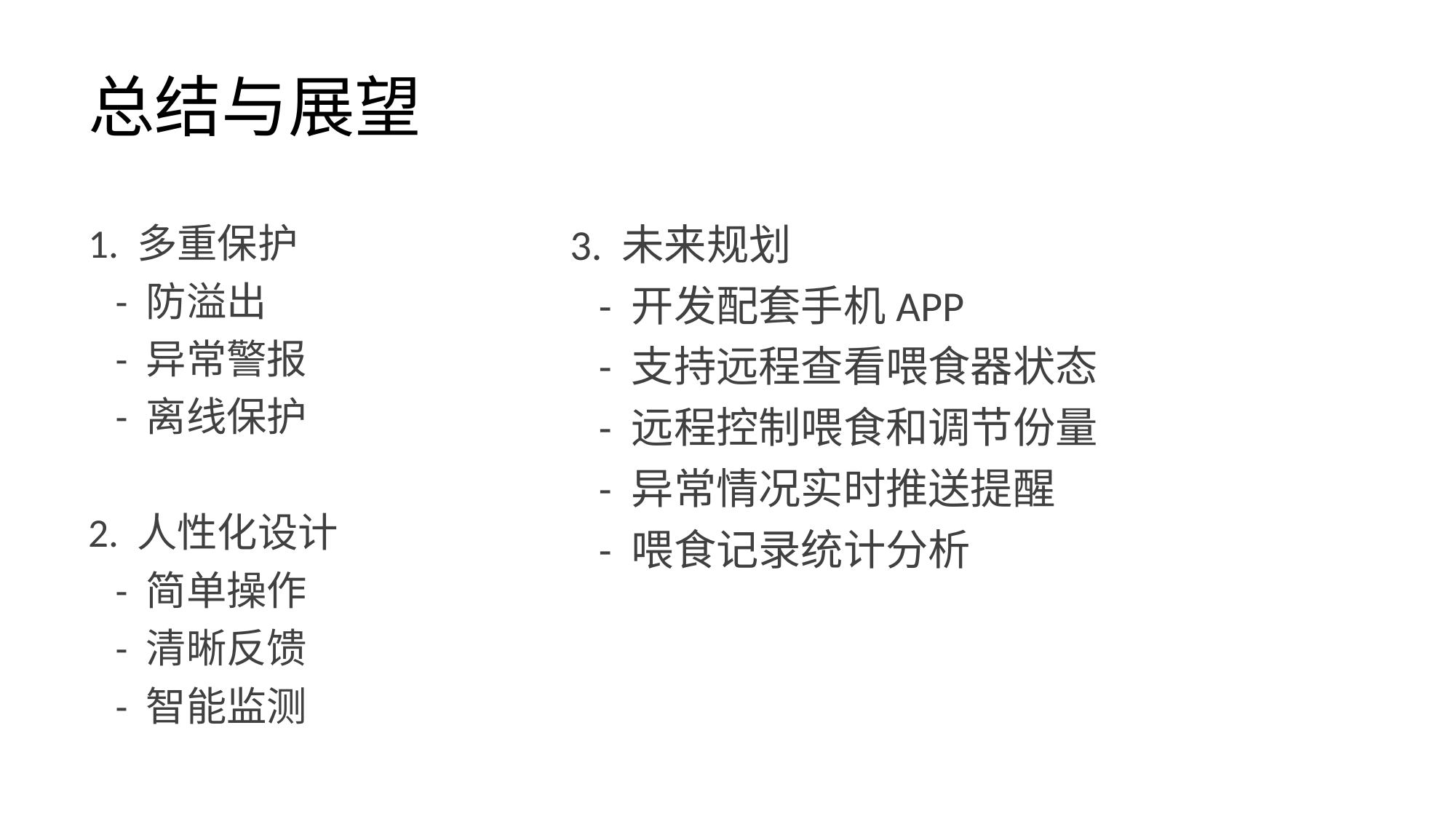

# 总结与展望
1. 多重保护
   - 防溢出
   - 异常警报
   - 离线保护

2. 人性化设计
   - 简单操作
   - 清晰反馈
   - 智能监测
3. 未来规划
   - 开发配套手机APP
   - 支持远程查看喂食器状态
   - 远程控制喂食和调节份量
   - 异常情况实时推送提醒
   - 喂食记录统计分析